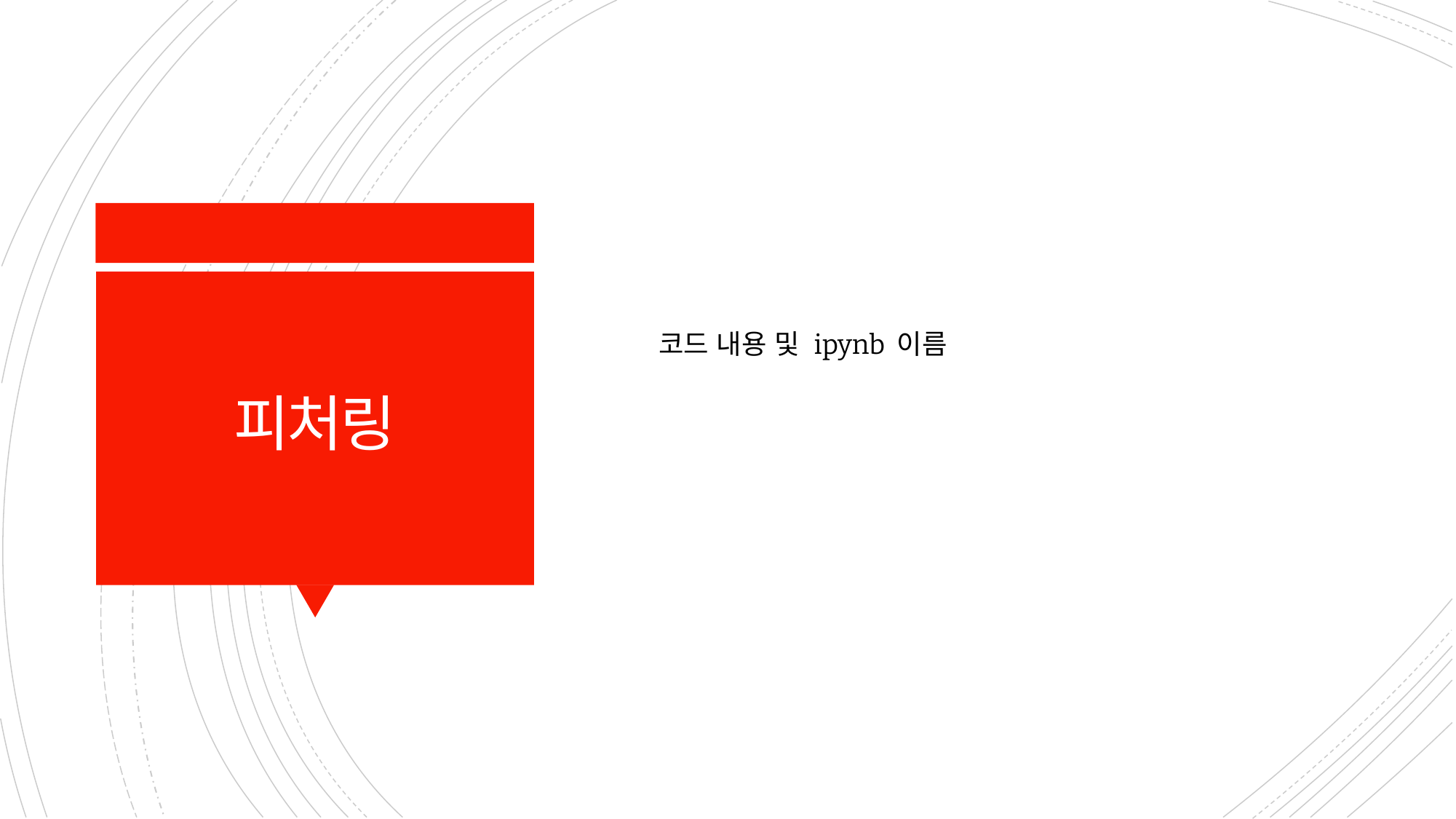

# 피처링
코드 내용 및 ipynb 이름